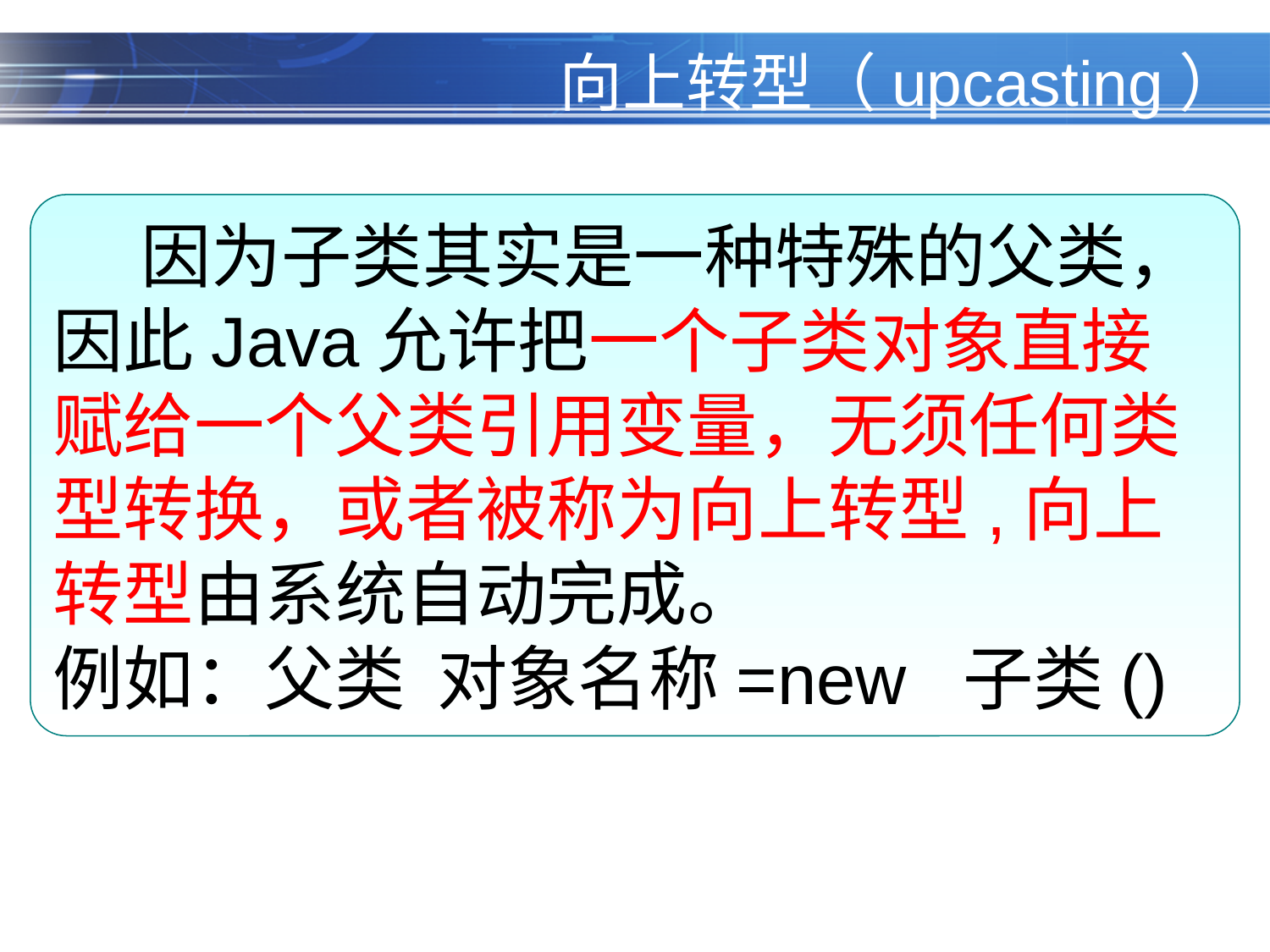

# 向上转型（upcasting）
 因为子类其实是一种特殊的父类，因此Java允许把一个子类对象直接赋给一个父类引用变量，无须任何类型转换，或者被称为向上转型,向上转型由系统自动完成。
例如：父类  对象名称=new  子类()